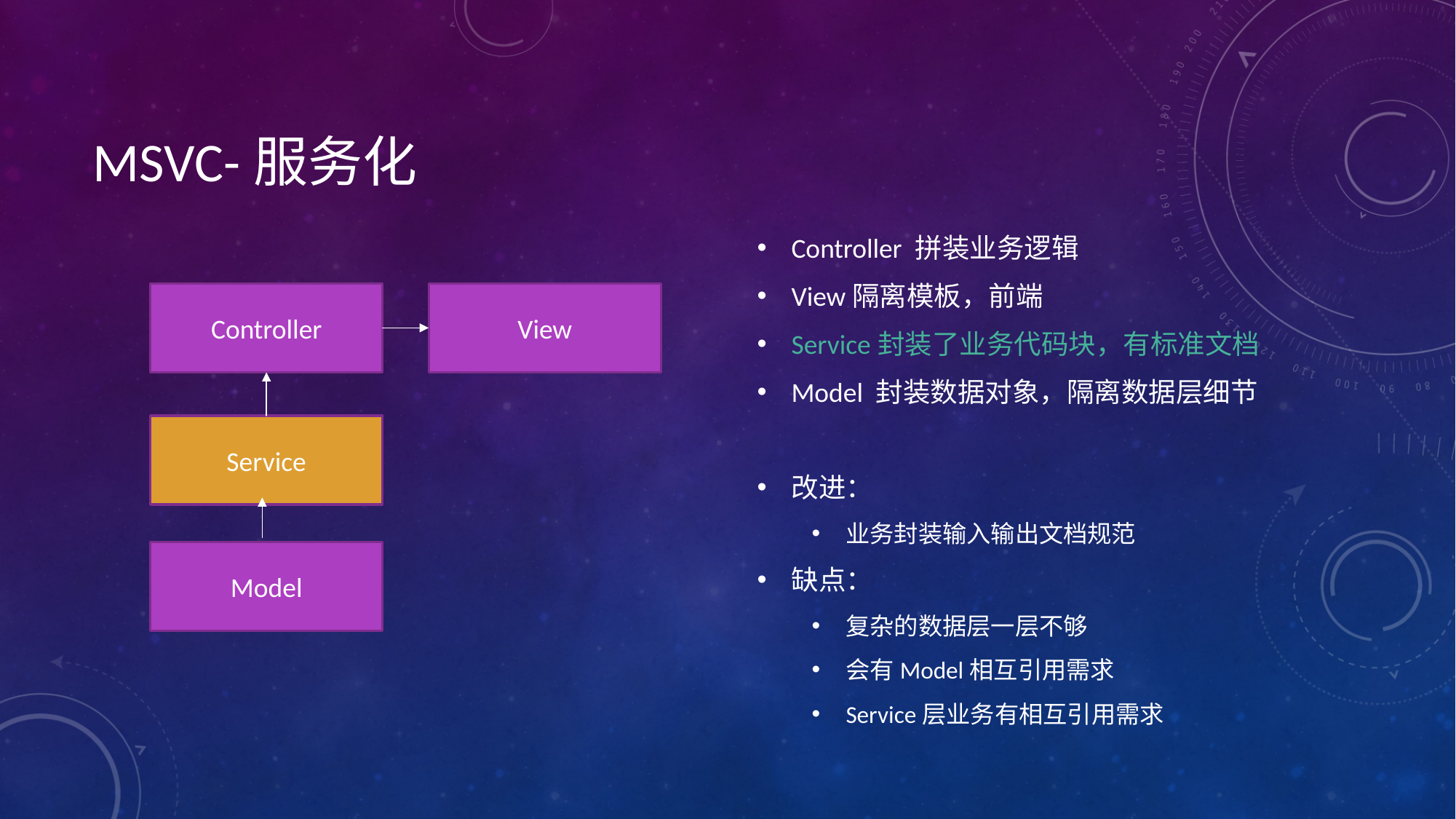

# MSVC-服务化
Controller 拼装业务逻辑
View隔离模板，前端
Service封装了业务代码块，有标准文档
Model 封装数据对象，隔离数据层细节

改进：
业务封装输入输出文档规范
缺点：
复杂的数据层一层不够
会有Model相互引用需求
Service层业务有相互引用需求
Controller
View
Service
Model